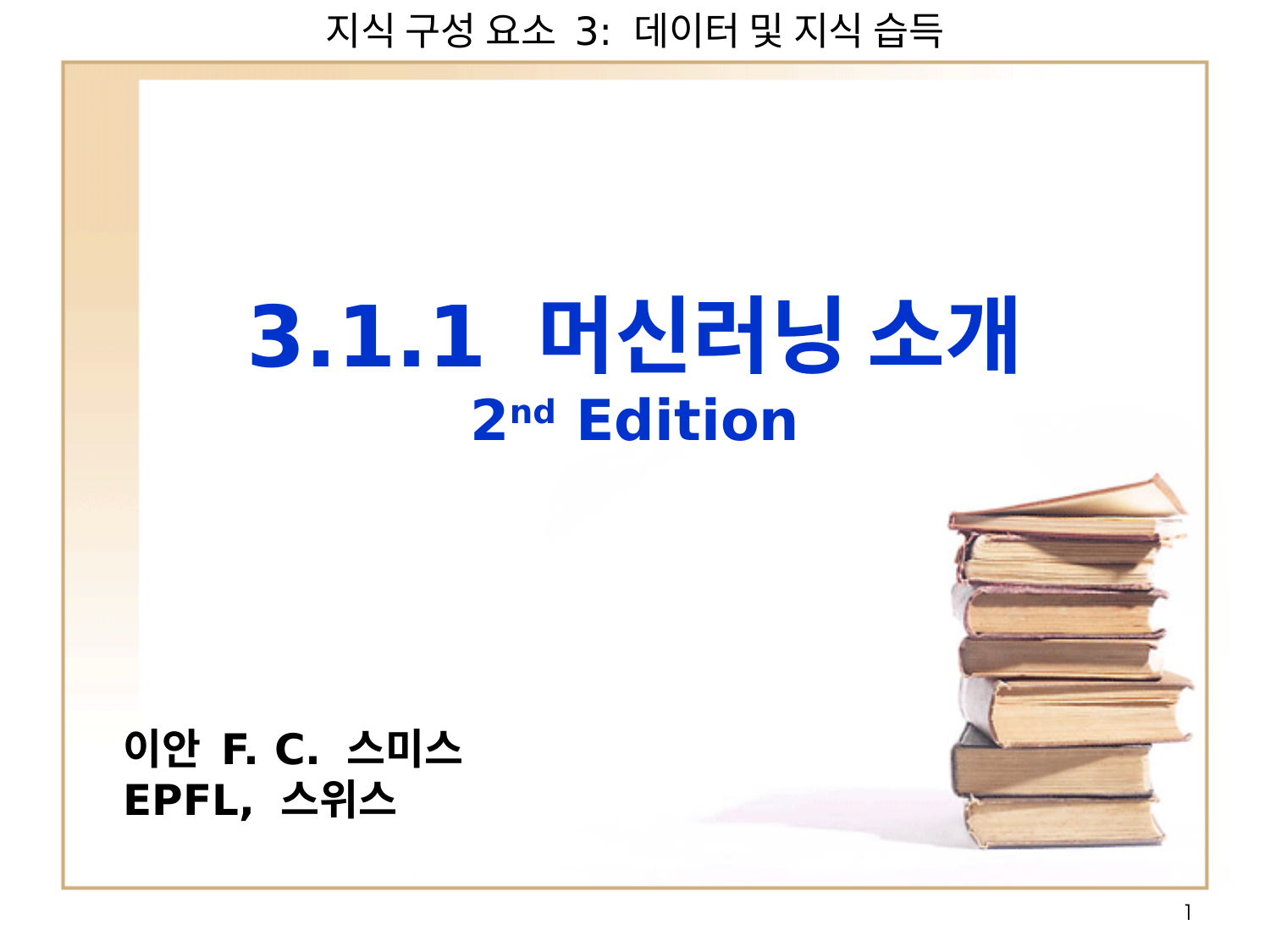

지식 구성 요소 3: 데이터 및 지식 습득
3.1.1 머신러닝 소개
2nd Edition
이안 F. C. 스미스
EPFL, 스위스
1